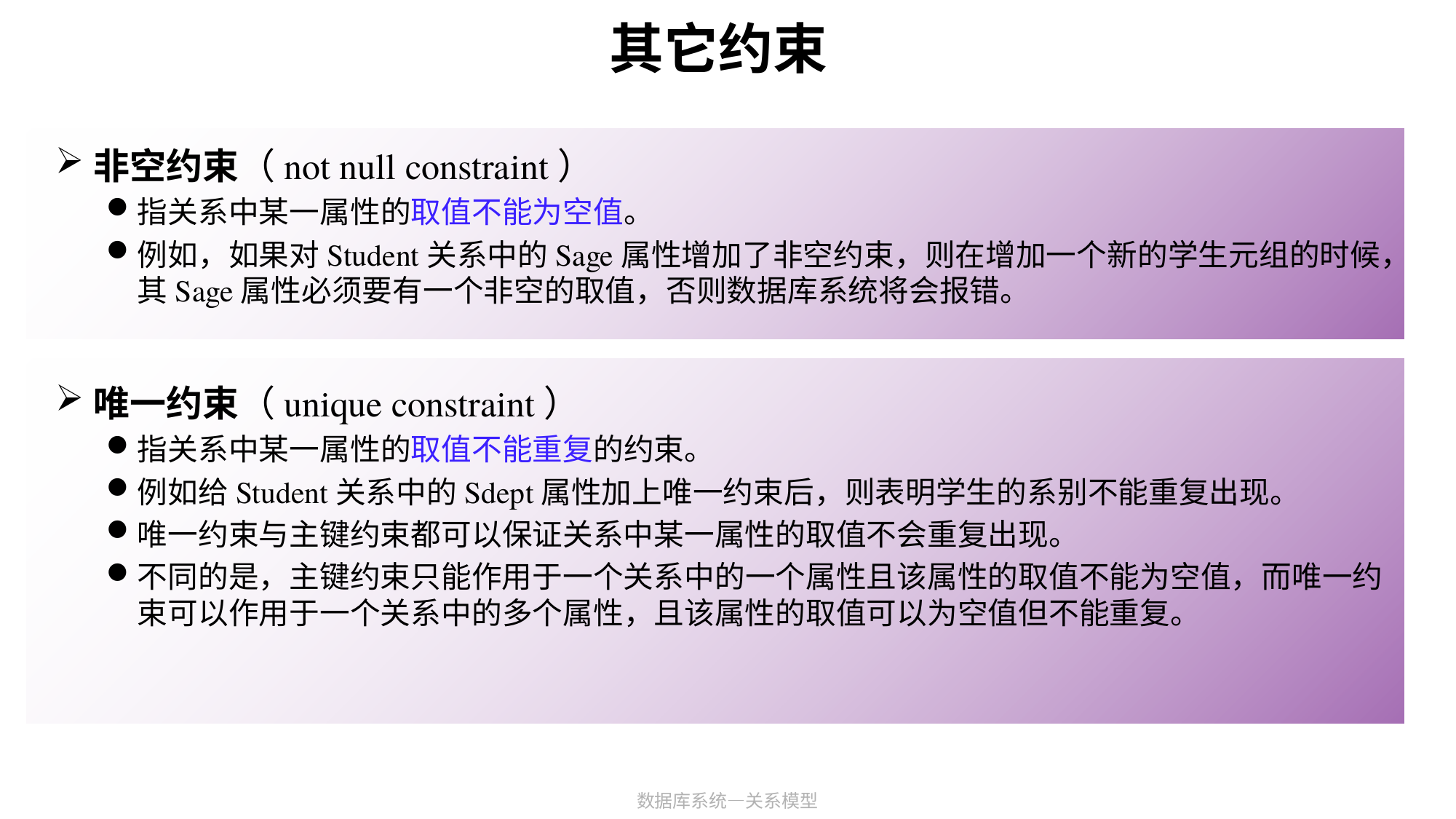

# 其它约束

非空约束（not null constraint）
指关系中某一属性的取值不能为空值。
例如，如果对Student关系中的Sage属性增加了非空约束，则在增加一个新的学生元组的时候，其Sage属性必须要有一个非空的取值，否则数据库系统将会报错。

唯一约束（unique constraint）
指关系中某一属性的取值不能重复的约束。
例如给Student关系中的Sdept属性加上唯一约束后，则表明学生的系别不能重复出现。
唯一约束与主键约束都可以保证关系中某一属性的取值不会重复出现。
不同的是，主键约束只能作用于一个关系中的一个属性且该属性的取值不能为空值，而唯一约束可以作用于一个关系中的多个属性，且该属性的取值可以为空值但不能重复。

30
数据库系统—关系模型